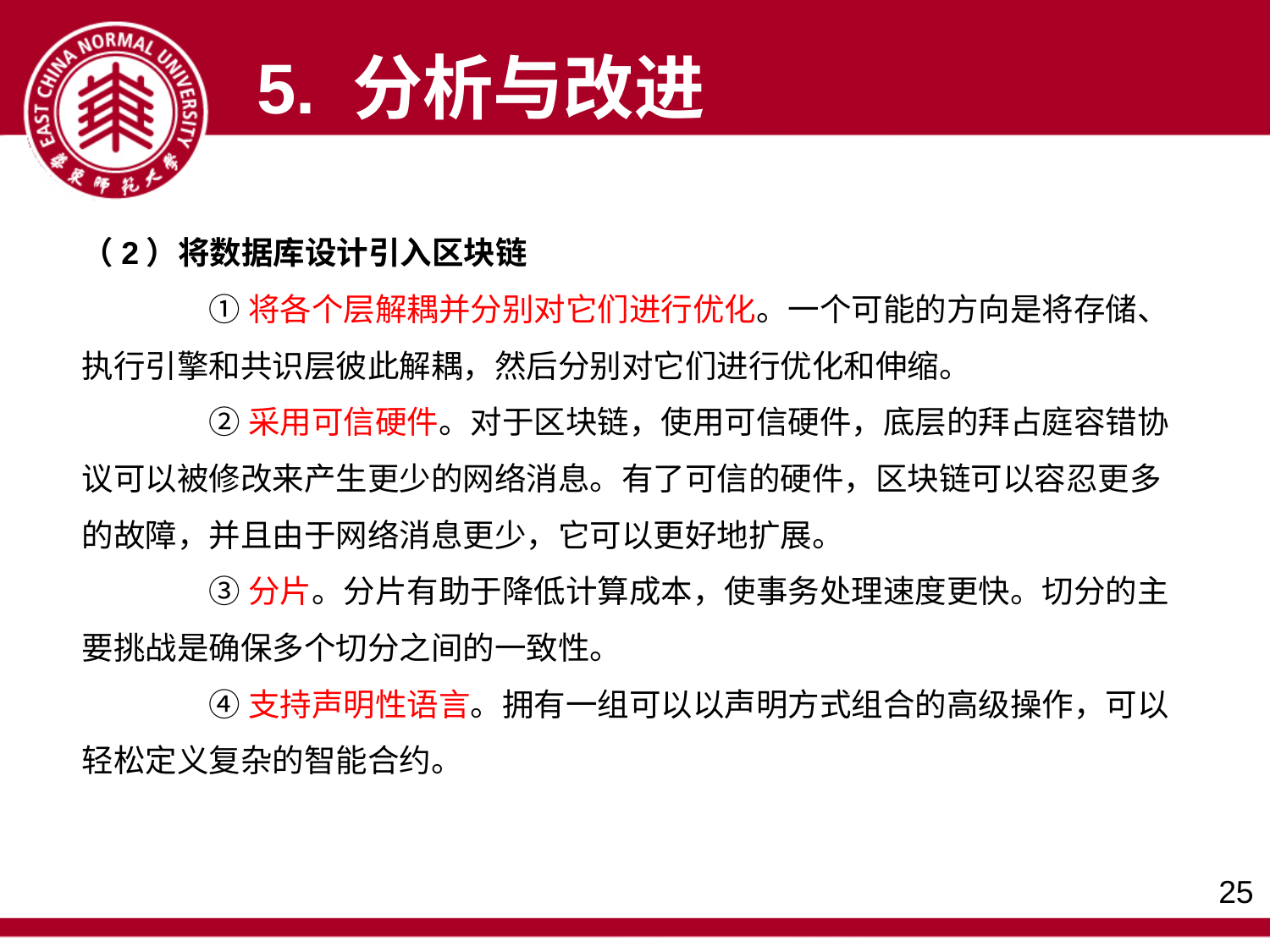

5. 分析与改进
（2）将数据库设计引入区块链
	①将各个层解耦并分别对它们进行优化。一个可能的方向是将存储、执行引擎和共识层彼此解耦，然后分别对它们进行优化和伸缩。
	②采用可信硬件。对于区块链，使用可信硬件，底层的拜占庭容错协议可以被修改来产生更少的网络消息。有了可信的硬件，区块链可以容忍更多的故障，并且由于网络消息更少，它可以更好地扩展。
	③分片。分片有助于降低计算成本，使事务处理速度更快。切分的主要挑战是确保多个切分之间的一致性。
	④支持声明性语言。拥有一组可以以声明方式组合的高级操作，可以轻松定义复杂的智能合约。
25